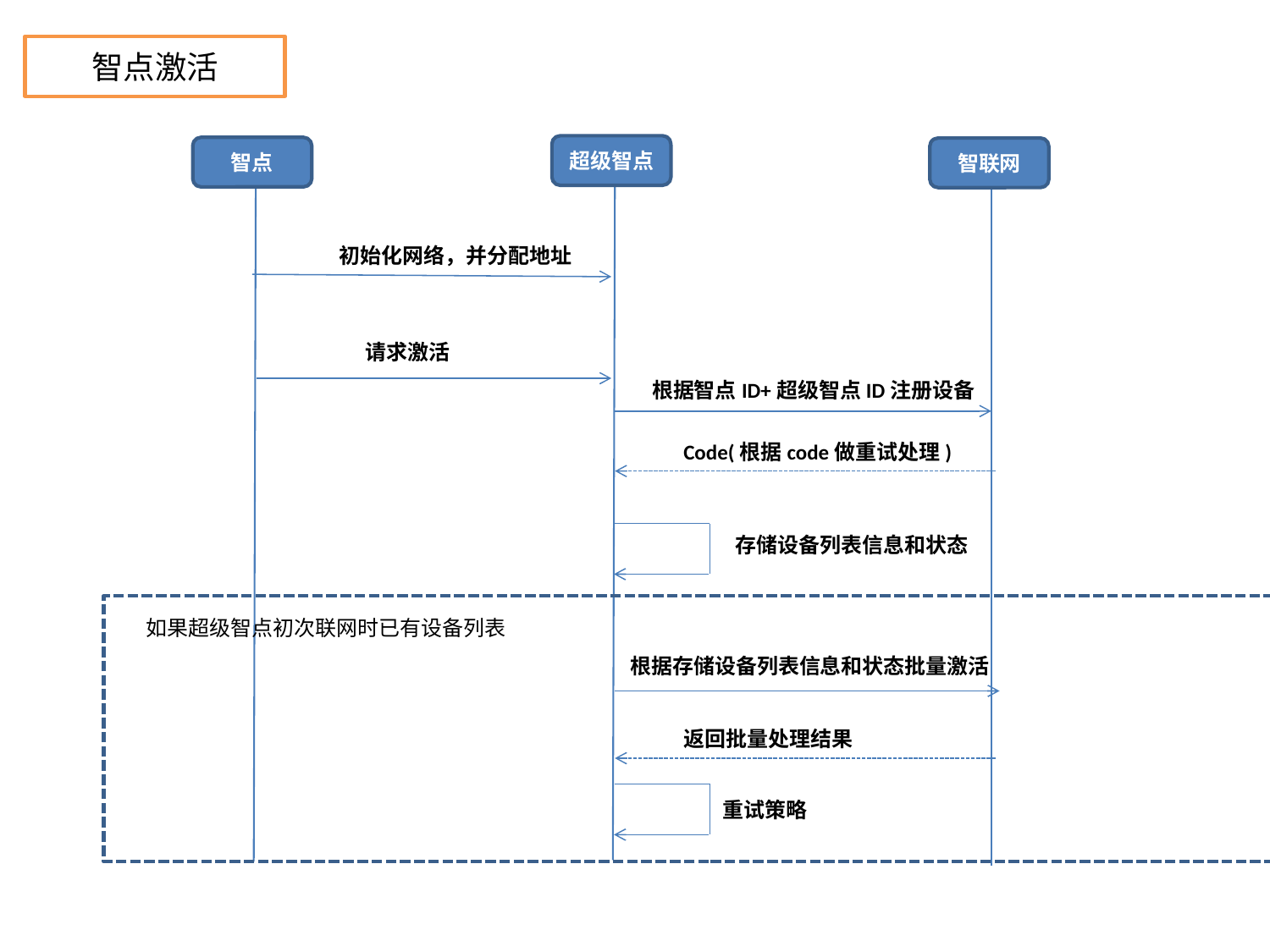

智点激活
超级智点
智点
智联网
初始化网络，并分配地址
请求激活
根据智点ID+超级智点ID注册设备
Code(根据code做重试处理)
存储设备列表信息和状态

如果超级智点初次联网时已有设备列表
根据存储设备列表信息和状态批量激活
返回批量处理结果
重试策略